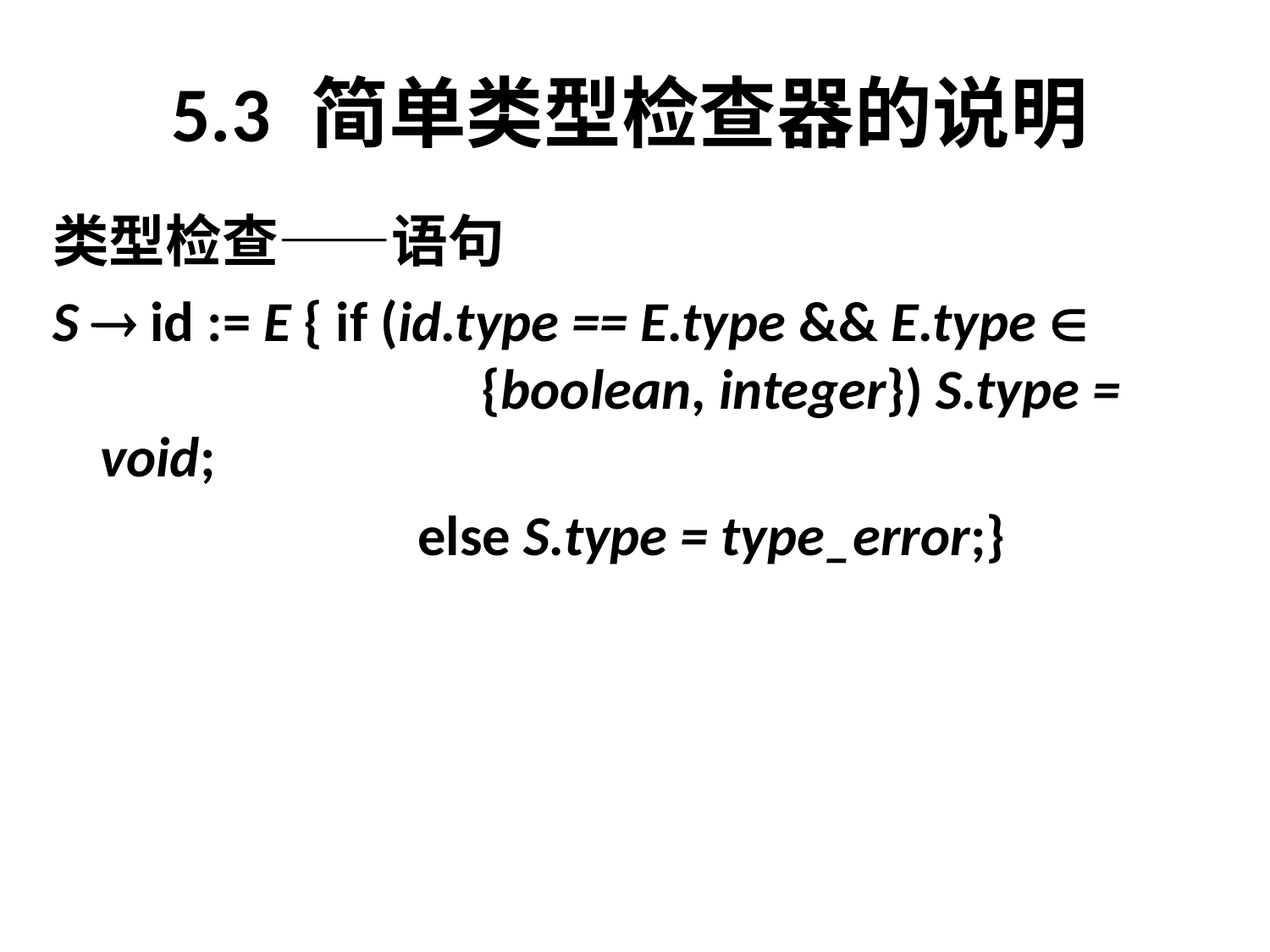

# 5.3 简单类型检查器的说明
类型检查——语句
S → id := E { if (id.type == E.type && E.type ∈ 				{boolean, integer}) S.type = void;
			     else S.type = type_error;}